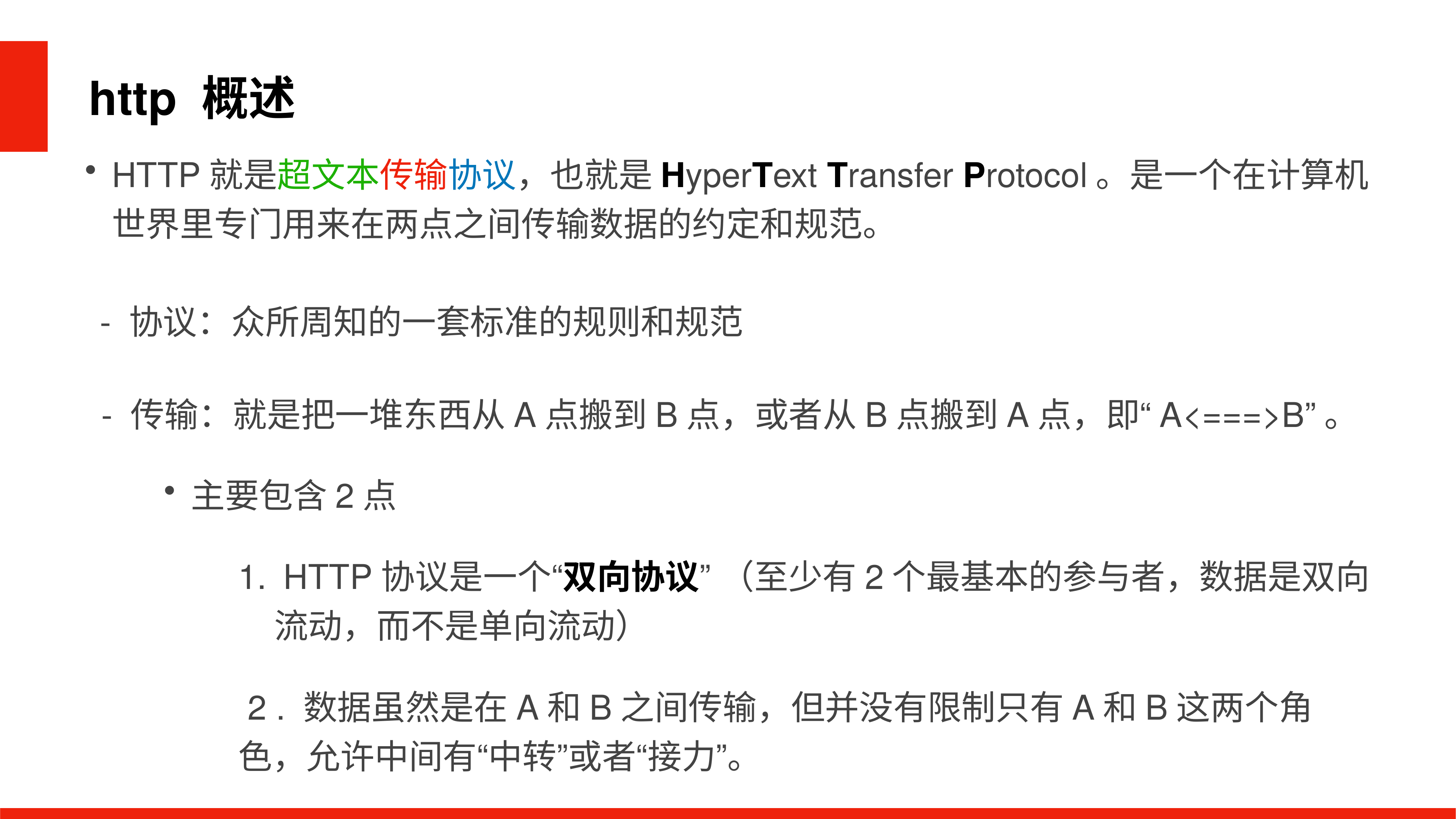

http 概述
HTTP就是超文本传输协议，也就是HyperText Transfer Protocol。是一个在计算机世界里专门用来在两点之间传输数据的约定和规范。
- 协议：众所周知的一套标准的规则和规范
- 传输：就是把一堆东西从A点搬到B点，或者从B点搬到A点，即“A<===>B”。
主要包含2点
 HTTP协议是一个“双向协议” （至少有2个最基本的参与者，数据是双向流动，而不是单向流动）
 2 . 数据虽然是在A和B之间传输，但并没有限制只有A和B这两个角色，允许中间有“中转”或者“接力”。
14